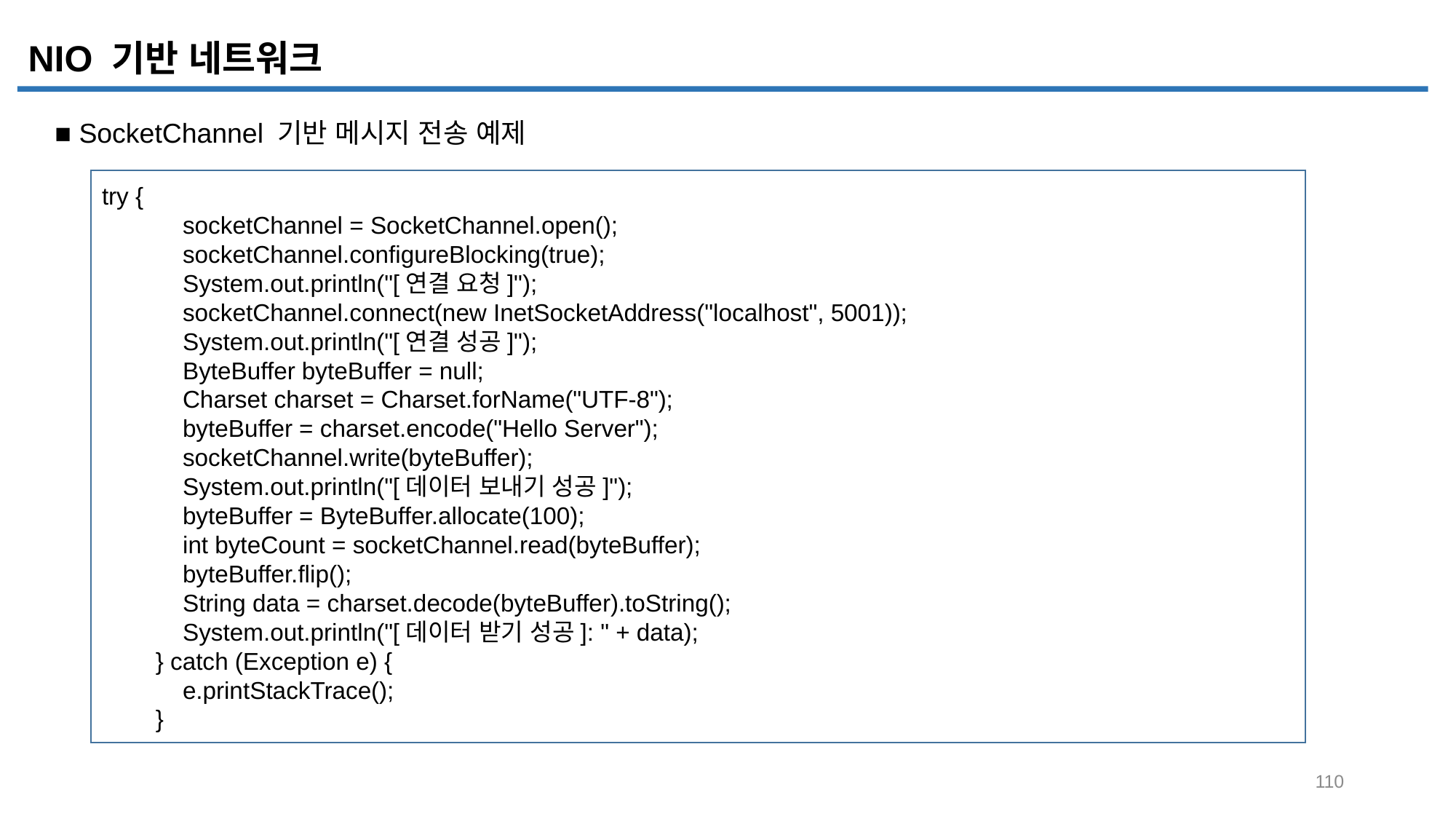

NIO 기반 네트워크

■ SocketChannel 기반 메시지 전송 예제
try {
            socketChannel = SocketChannel.open();
            socketChannel.configureBlocking(true);
            System.out.println("[연결 요청]");
            socketChannel.connect(new InetSocketAddress("localhost", 5001));
            System.out.println("[연결 성공]");
            ByteBuffer byteBuffer = null;
            Charset charset = Charset.forName("UTF-8");
            byteBuffer = charset.encode("Hello Server");
            socketChannel.write(byteBuffer);
            System.out.println("[데이터 보내기 성공]");
            byteBuffer = ByteBuffer.allocate(100);
            int byteCount = socketChannel.read(byteBuffer);
            byteBuffer.flip();
            String data = charset.decode(byteBuffer).toString();
            System.out.println("[데이터 받기 성공]: " + data);
        } catch (Exception e) {
            e.printStackTrace();
        }
110